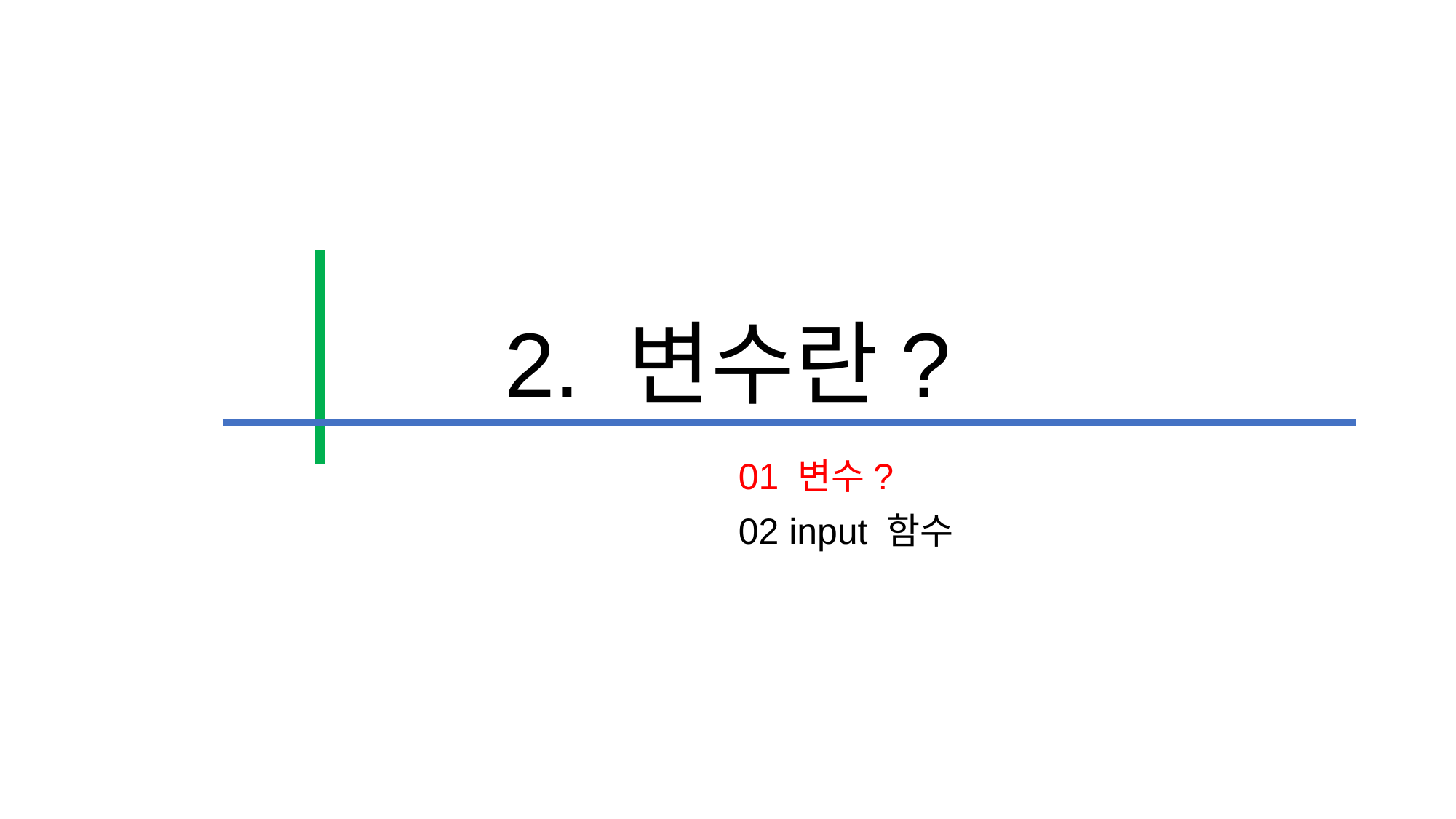

# 2. 변수란?
01 변수?
02 input 함수